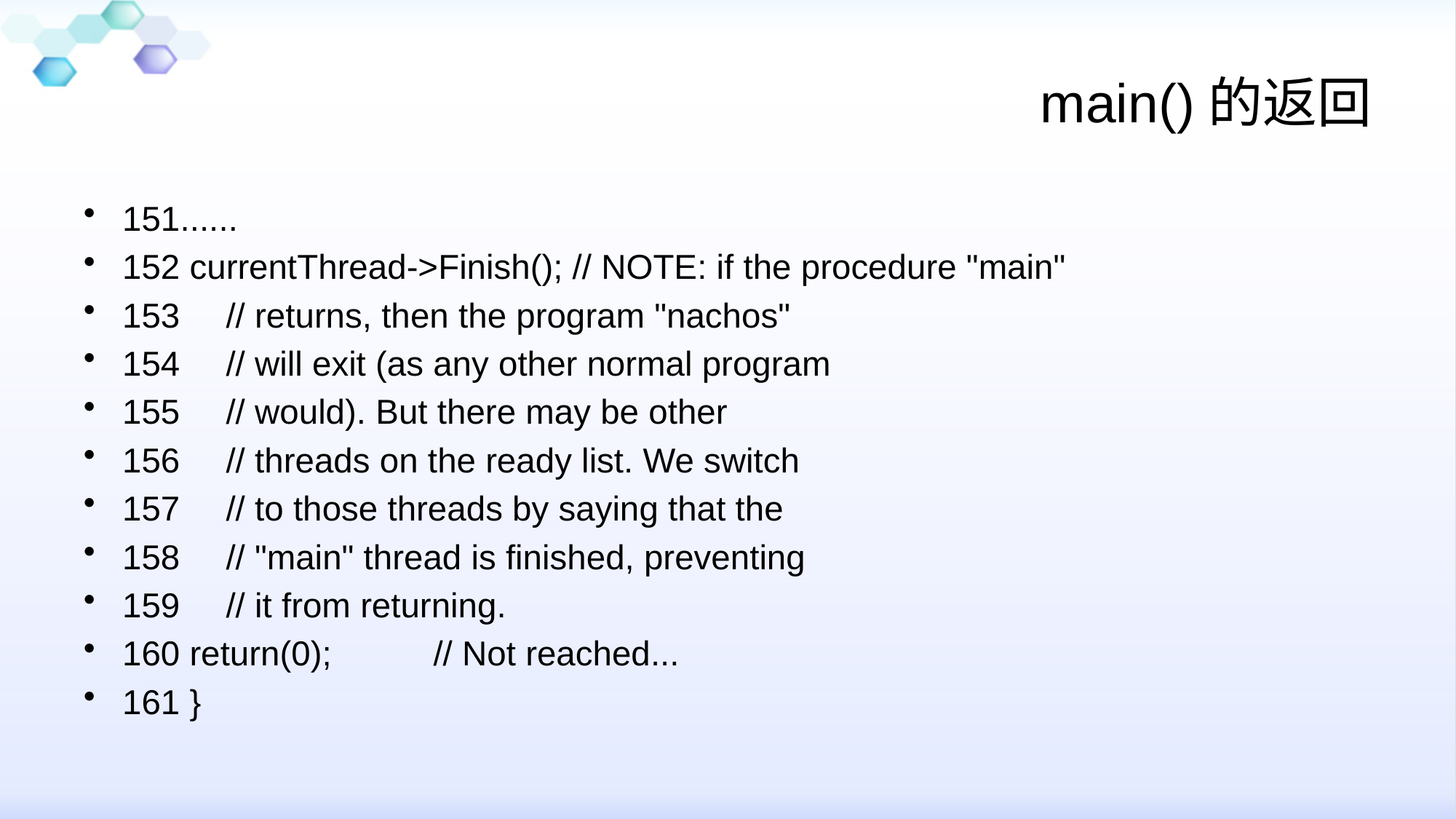

# main()的返回
151......
152 currentThread->Finish(); // NOTE: if the procedure "main"
153 				// returns, then the program "nachos"
154 				// will exit (as any other normal program
155 				// would). But there may be other
156 				// threads on the ready list. We switch
157 				// to those threads by saying that the
158 				// "main" thread is finished, preventing
159 				// it from returning.
160 return(0); 			// Not reached...
161 }